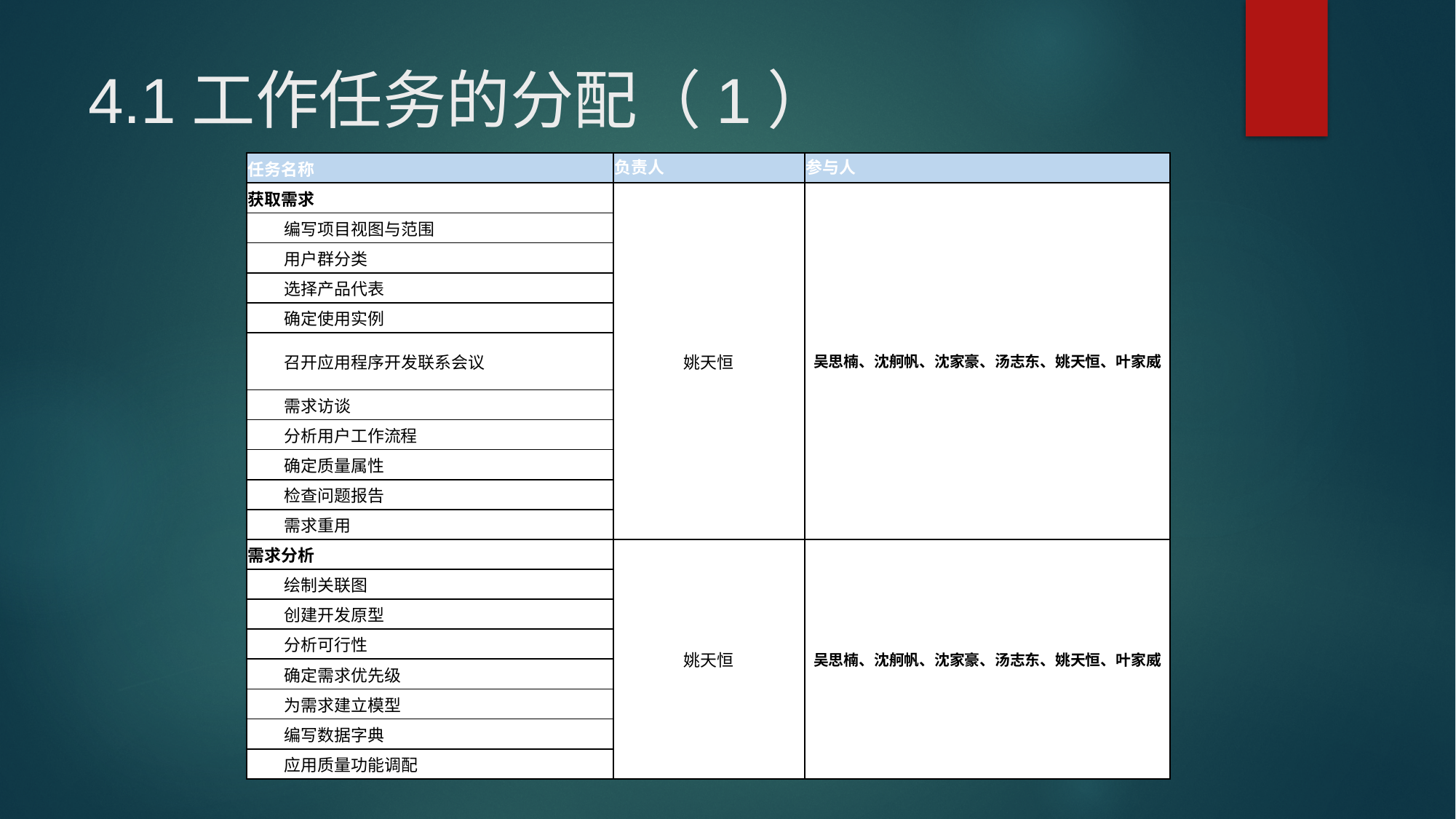

# 4.1工作任务的分配（1）
| 任务名称 | 负责人 | 参与人 |
| --- | --- | --- |
| 获取需求 | 姚天恒 | 吴思楠、沈舸帆、沈家豪、汤志东、姚天恒、叶家威 |
| 编写项目视图与范围 |  |  |
| 用户群分类 |  |  |
| 选择产品代表 |  |  |
| 确定使用实例 |  |  |
| 召开应用程序开发联系会议 |  |  |
| 需求访谈 |  |  |
| 分析用户工作流程 |  |  |
| 确定质量属性 |  |  |
| 检查问题报告 |  |  |
| 需求重用 |  |  |
| 需求分析 | 姚天恒 | 吴思楠、沈舸帆、沈家豪、汤志东、姚天恒、叶家威 |
| 绘制关联图 |  |  |
| 创建开发原型 |  |  |
| 分析可行性 |  |  |
| 确定需求优先级 |  |  |
| 为需求建立模型 |  |  |
| 编写数据字典 |  |  |
| 应用质量功能调配 |  |  |